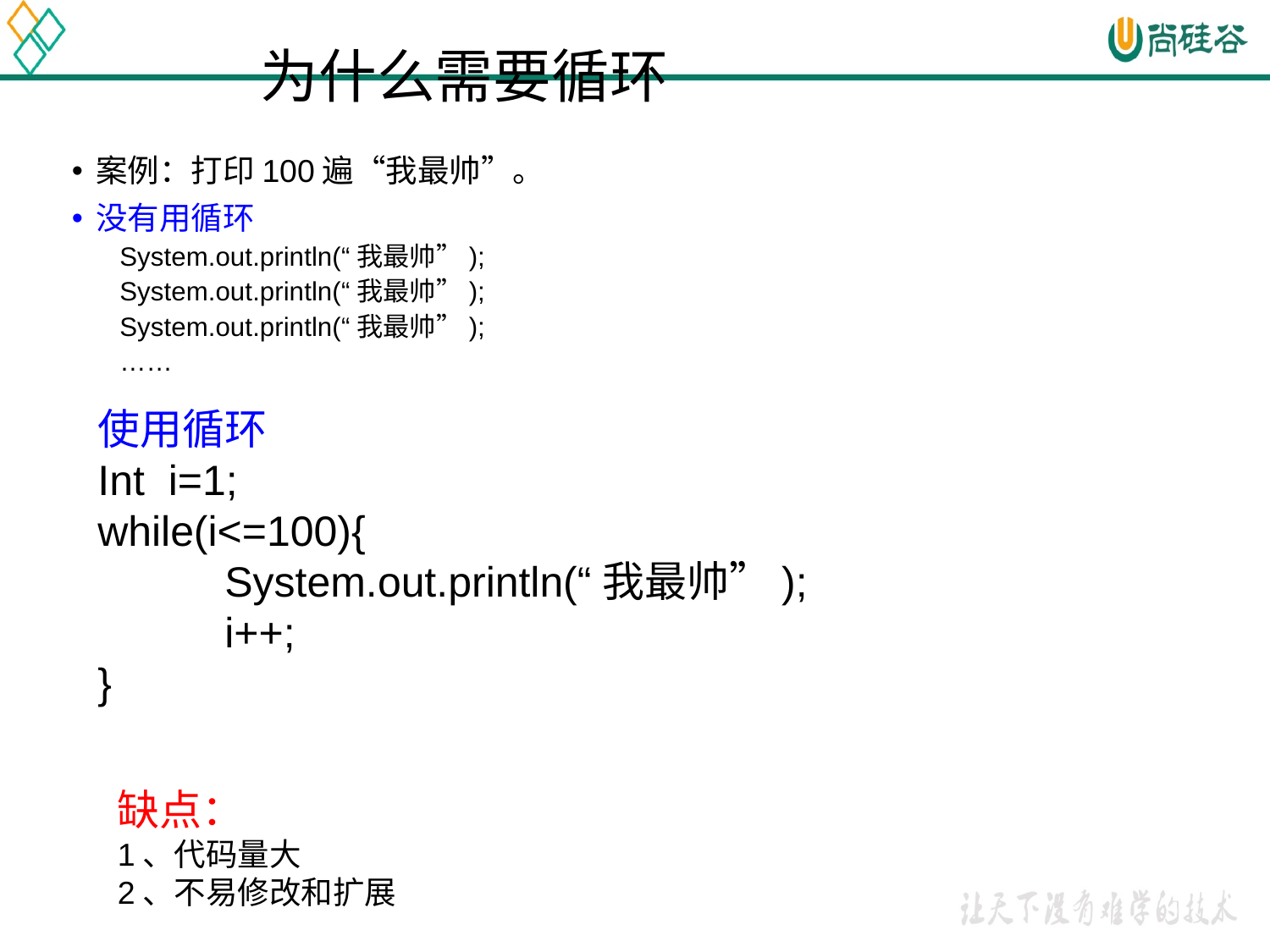

# 为什么需要循环
案例：打印100遍“我最帅”。
没有用循环
System.out.println(“我最帅”);
System.out.println(“我最帅”);
System.out.println(“我最帅”);
……

使用循环
Int  i=1;
while(i<=100){
	System.out.println(“我最帅”);
	i++;
}
缺点：
1、代码量大
2、不易修改和扩展